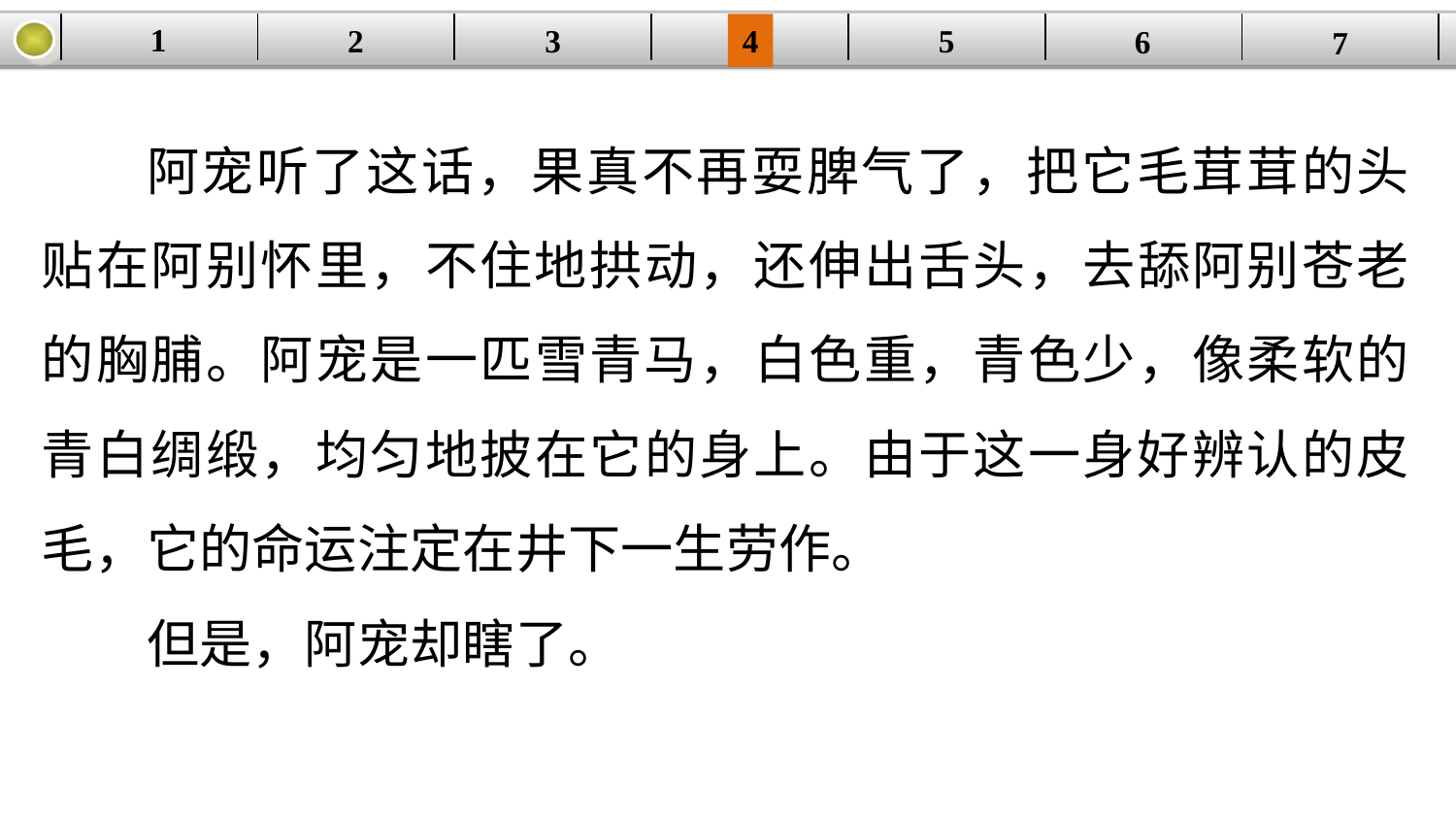

1
5
3
2
|  |  |  |  |  |  |  |
| --- | --- | --- | --- | --- | --- | --- |
4
6
7

阿宠听了这话，果真不再耍脾气了，把它毛茸茸的头贴在阿别怀里，不住地拱动，还伸出舌头，去舔阿别苍老的胸脯。阿宠是一匹雪青马，白色重，青色少，像柔软的青白绸缎，均匀地披在它的身上。由于这一身好辨认的皮毛，它的命运注定在井下一生劳作。
但是，阿宠却瞎了。